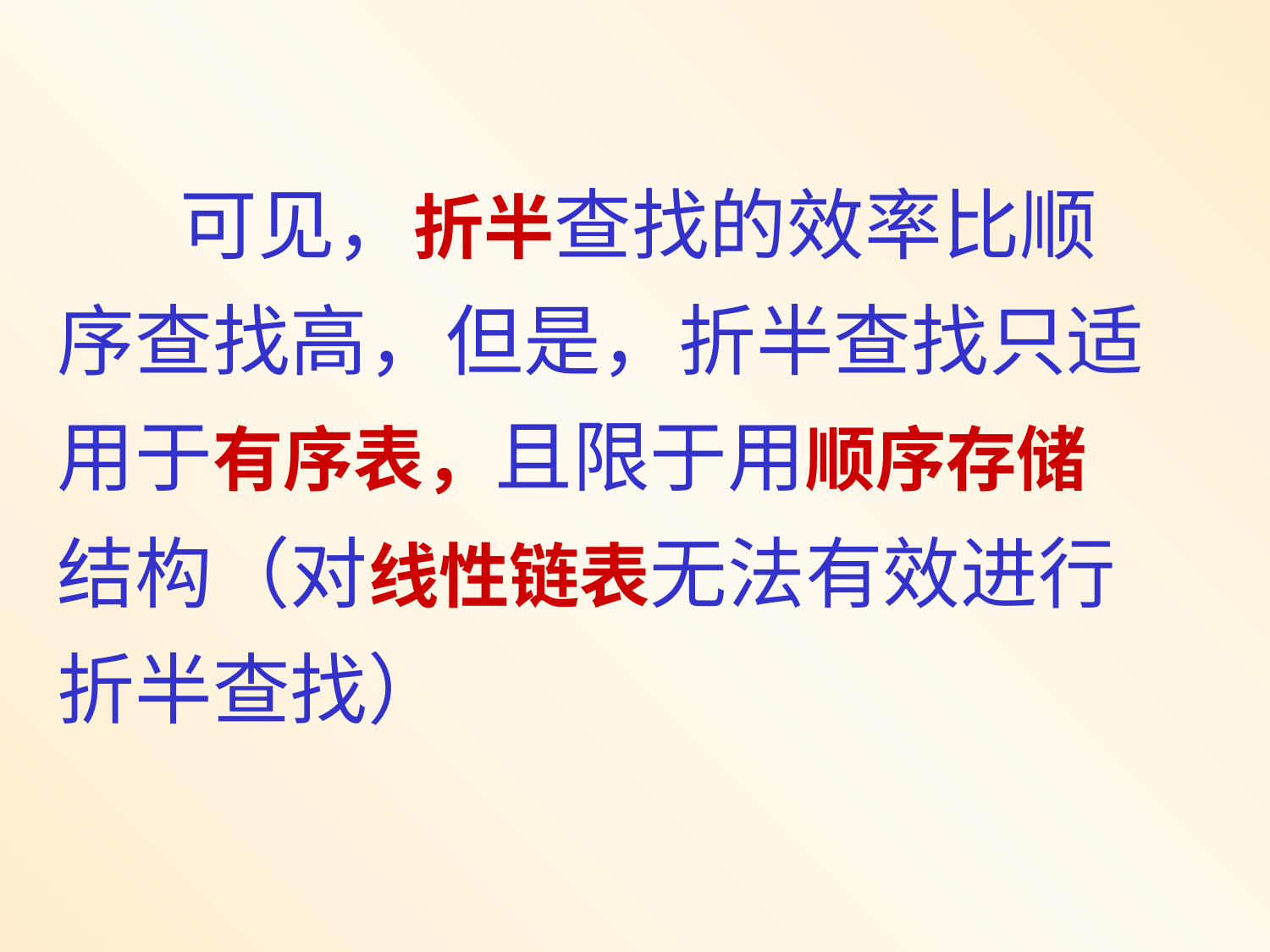

可见，折半查找的效率比顺序查找高，但是，折半查找只适用于有序表，且限于用顺序存储结构（对线性链表无法有效进行折半查找）